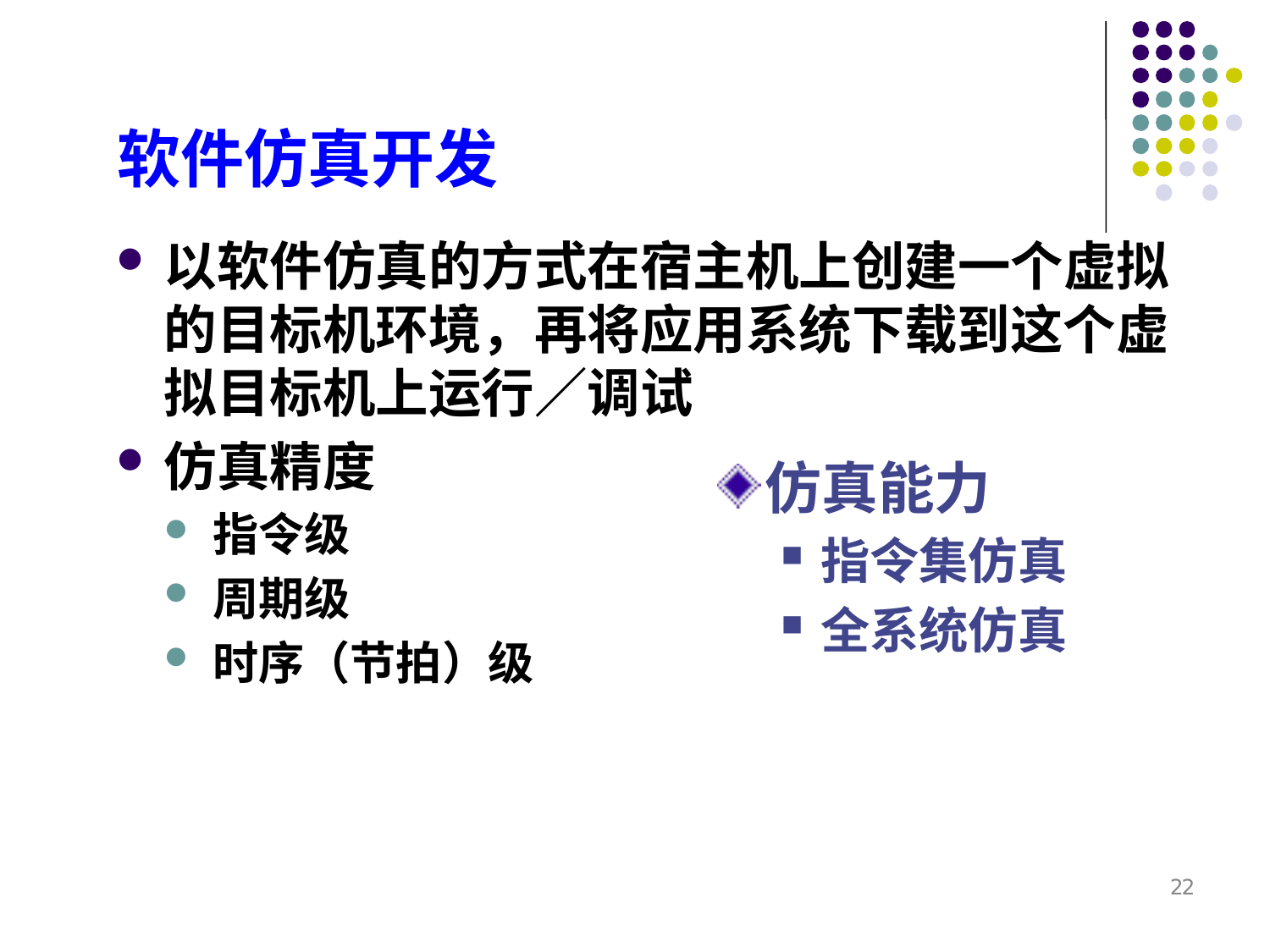

# 软件仿真开发
以软件仿真的方式在宿主机上创建一个虚拟的目标机环境，再将应用系统下载到这个虚拟目标机上运行／调试
仿真精度
指令级
周期级
时序（节拍）级
仿真能力
指令集仿真
全系统仿真
22